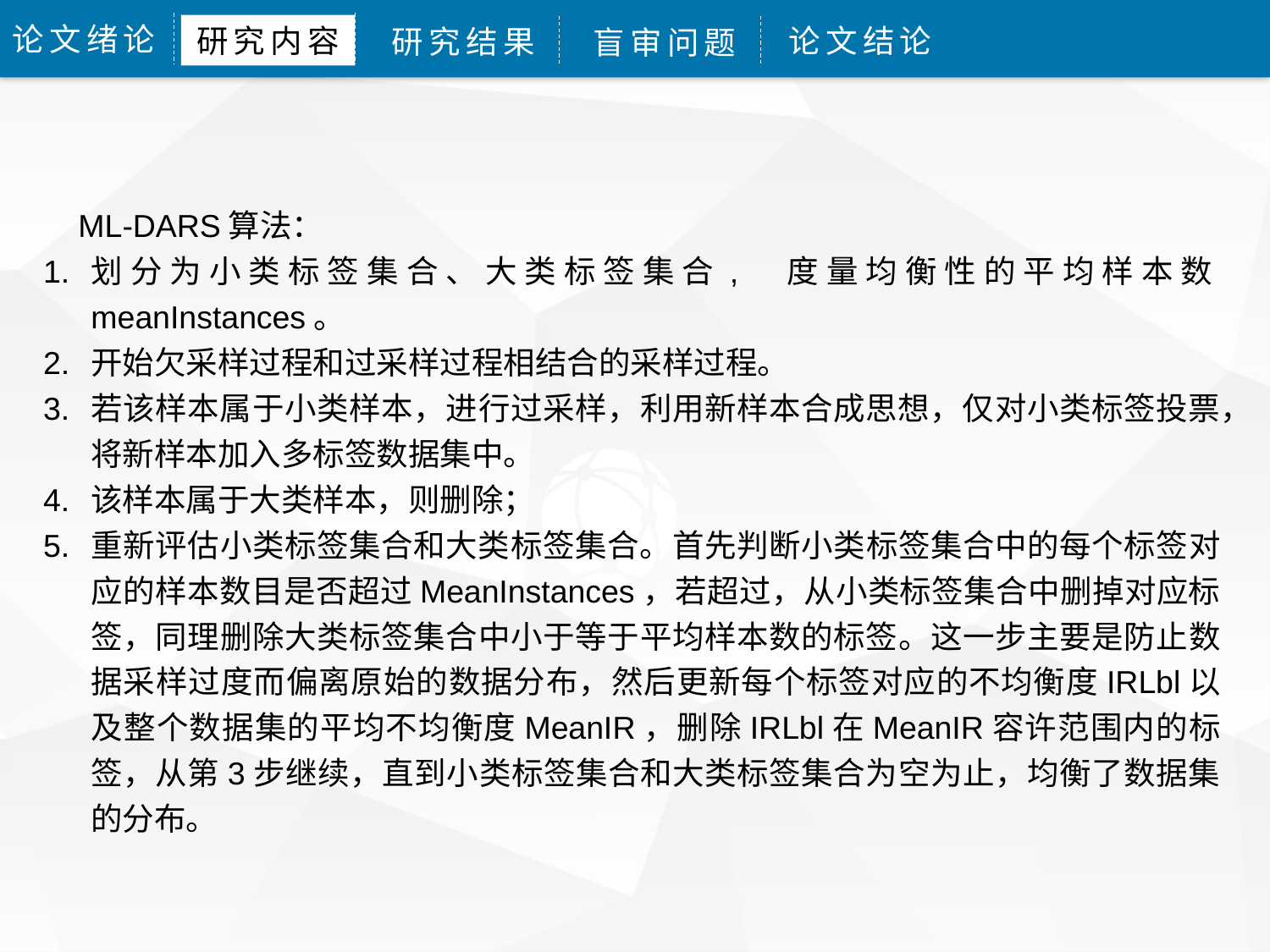

论文绪论
研究内容
论文结论
研究结果
盲审问题
     ML-DARS算法：
划分为小类标签集合、大类标签集合,  度量均衡性的平均样本数meanInstances。
开始欠采样过程和过采样过程相结合的采样过程。
若该样本属于小类样本，进行过采样，利用新样本合成思想，仅对小类标签投票，将新样本加入多标签数据集中。
该样本属于大类样本，则删除；
重新评估小类标签集合和大类标签集合。首先判断小类标签集合中的每个标签对应的样本数目是否超过MeanInstances，若超过，从小类标签集合中删掉对应标签，同理删除大类标签集合中小于等于平均样本数的标签。这一步主要是防止数据采样过度而偏离原始的数据分布，然后更新每个标签对应的不均衡度IRLbl以及整个数据集的平均不均衡度MeanIR，删除IRLbl在MeanIR容许范围内的标签，从第3步继续，直到小类标签集合和大类标签集合为空为止，均衡了数据集的分布。